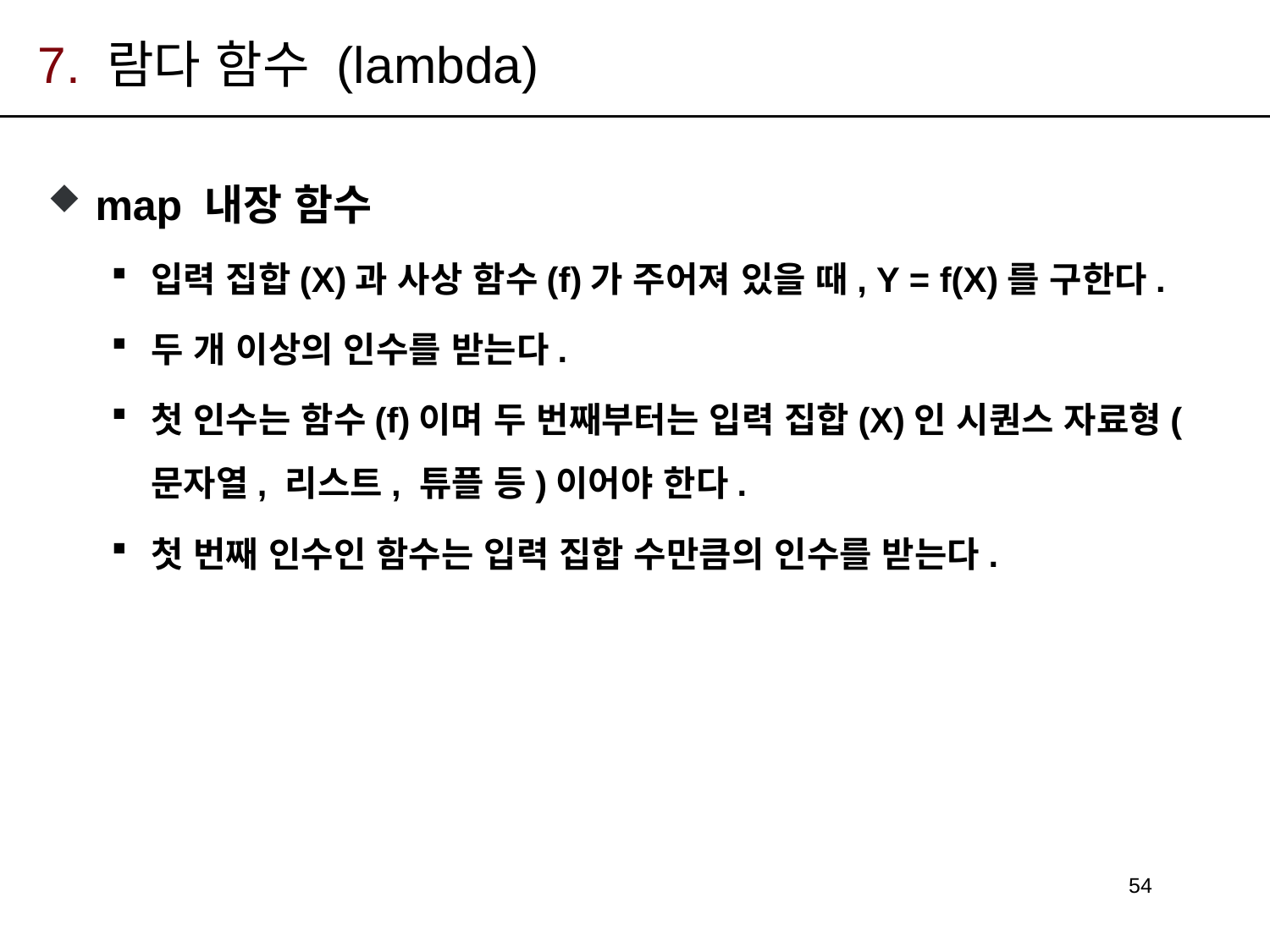

# 7. 람다 함수 (lambda)
map 내장 함수
입력 집합(X)과 사상 함수(f)가 주어져 있을 때, Y = f(X)를 구한다.
두 개 이상의 인수를 받는다.
첫 인수는 함수(f)이며 두 번째부터는 입력 집합(X)인 시퀀스 자료형(문자열, 리스트, 튜플 등)이어야 한다.
첫 번째 인수인 함수는 입력 집합 수만큼의 인수를 받는다.

54